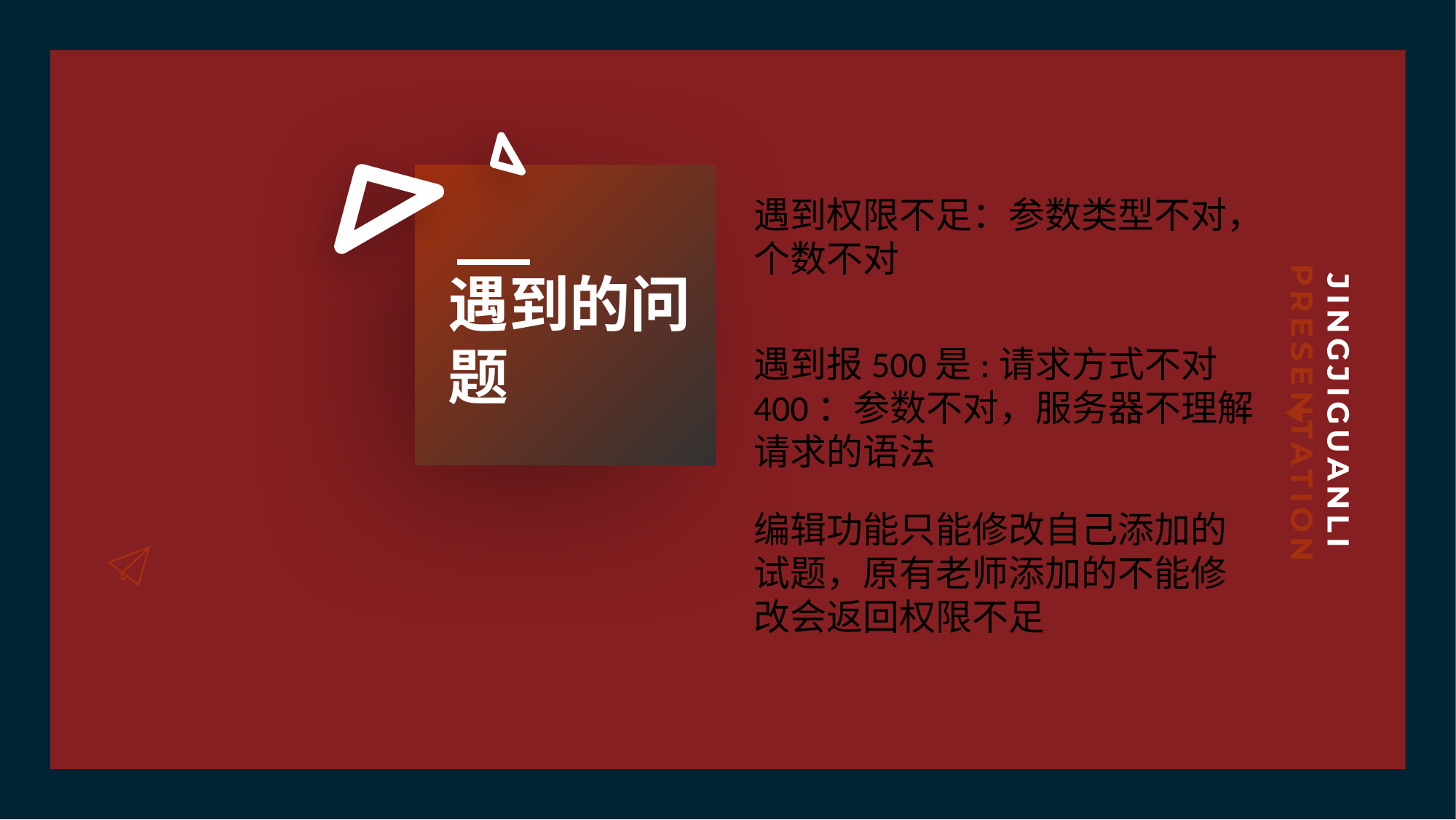

遇到权限不足：参数类型不对，个数不对
遇到的问题
遇到报500是:请求方式不对
400：参数不对，服务器不理解请求的语法
JINGJIGUANLI PRESENTATION

编辑功能只能修改自己添加的试题，原有老师添加的不能修改会返回权限不足